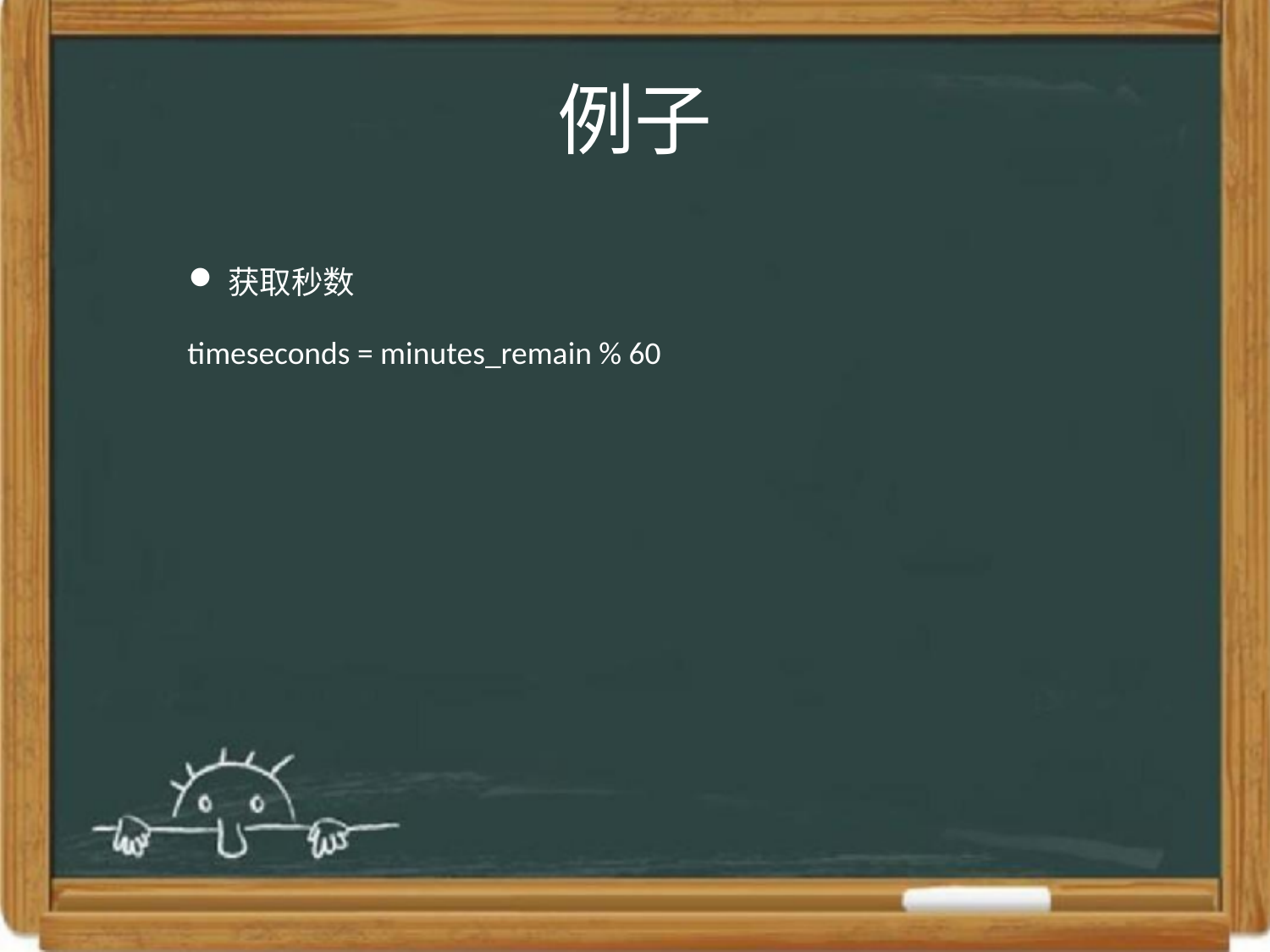

# 例子
获取秒数
timeseconds = minutes_remain % 60